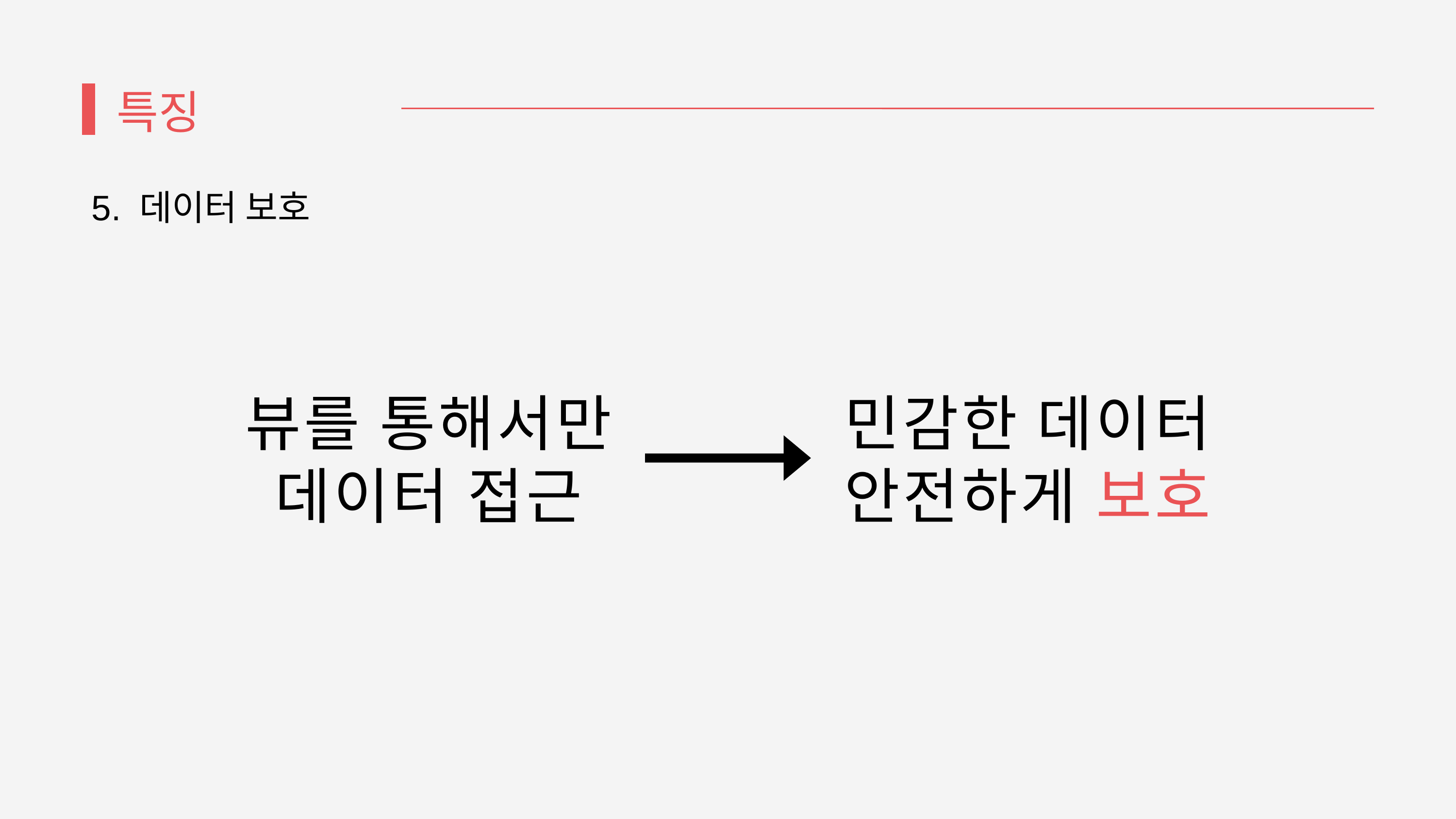

특징

 5. 데이터 보호
뷰를 통해서만
데이터 접근
민감한 데이터
안전하게 보호